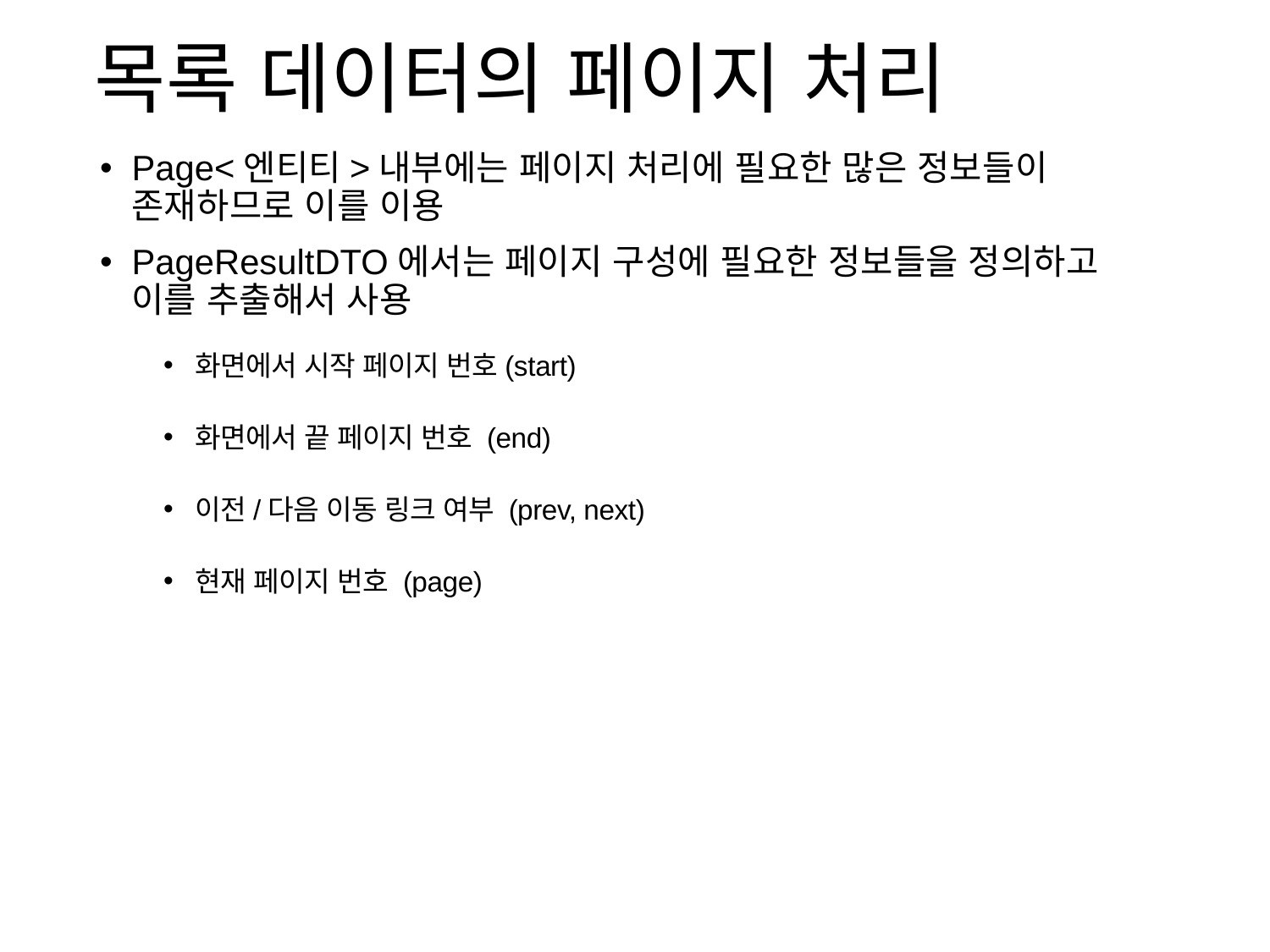

# 목록 데이터의 페이지 처리
Page<엔티티>내부에는 페이지 처리에 필요한 많은 정보들이 존재하므로 이를 이용
PageResultDTO에서는 페이지 구성에 필요한 정보들을 정의하고 이를 추출해서 사용
화면에서 시작 페이지 번호(start)
화면에서 끝 페이지 번호 (end)
이전/다음 이동 링크 여부 (prev, next)
현재 페이지 번호 (page)